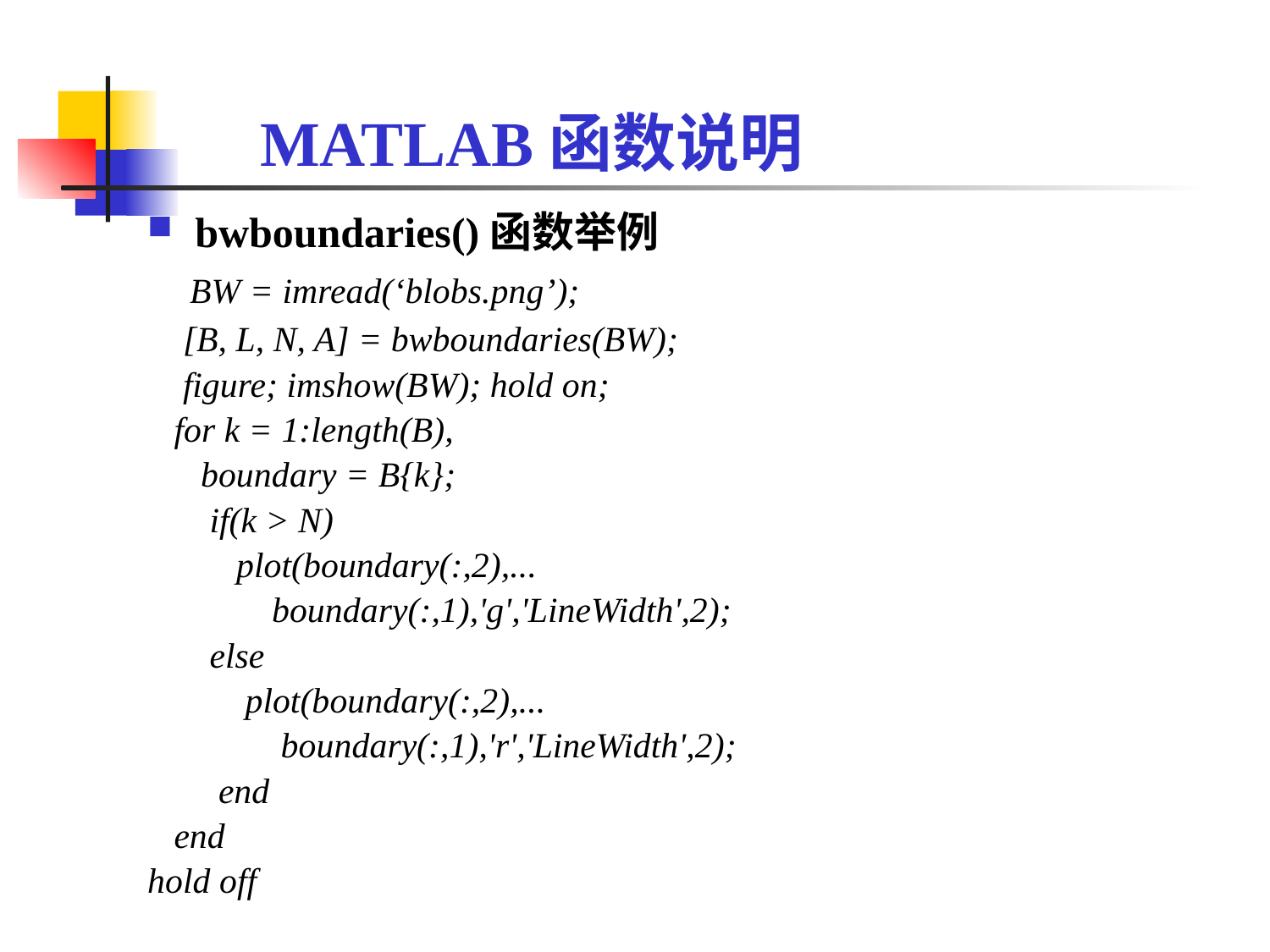

MATLAB函数说明
bwboundaries()函数举例
    BW = imread(‘blobs.png’);
    [B, L, N, A] = bwboundaries(BW);
    figure; imshow(BW); hold on;
   for k = 1:length(B),
      boundary = B{k};
       if(k > N)
          plot(boundary(:,2),...
              boundary(:,1),'g','LineWidth',2);
       else
           plot(boundary(:,2),...
               boundary(:,1),'r','LineWidth',2);
        end
   end
hold off